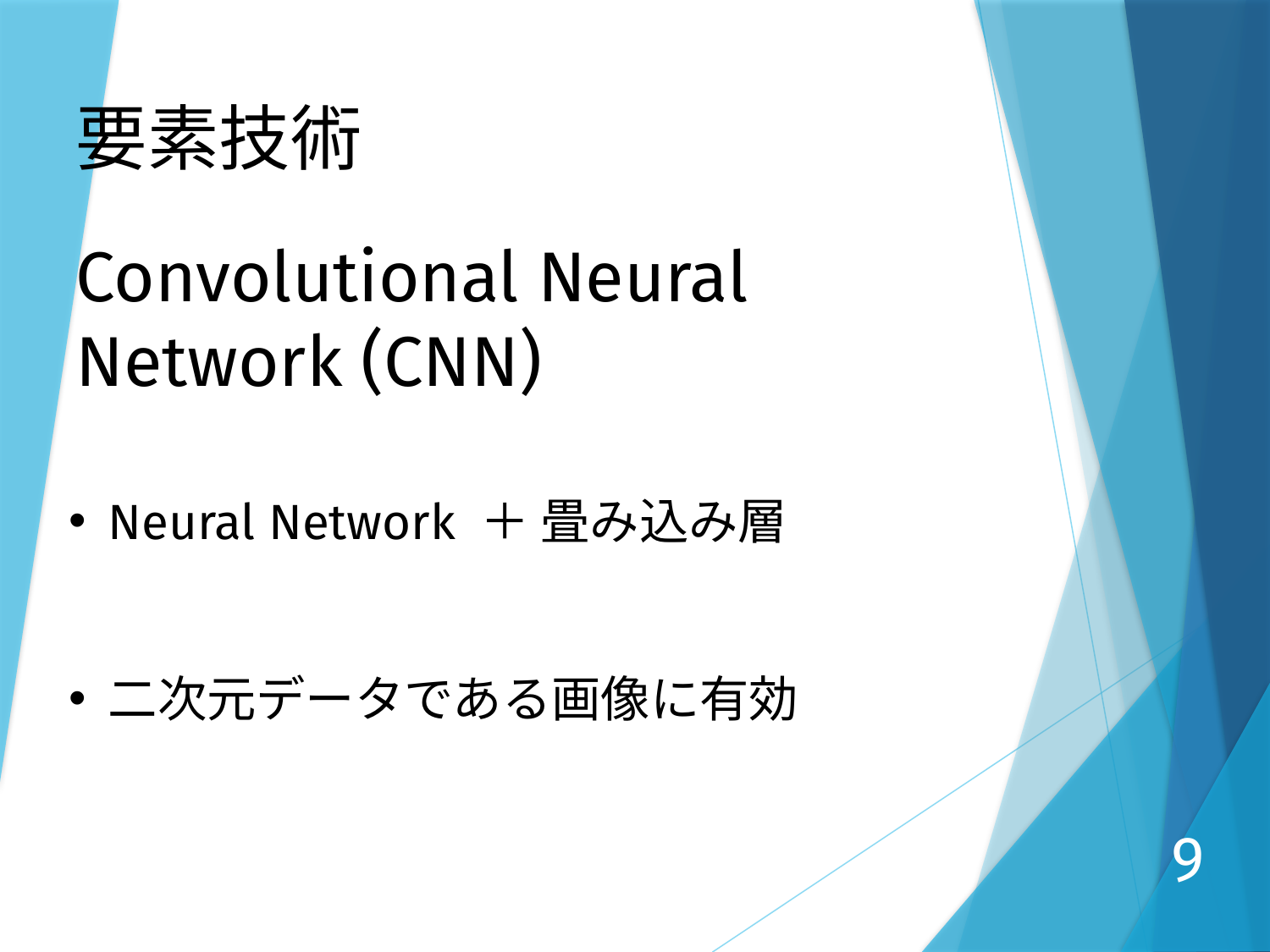

要素技術
Convolutional Neural
Network (CNN)

Neural Network ＋ 畳み込み層

二次元データである画像に有効

9